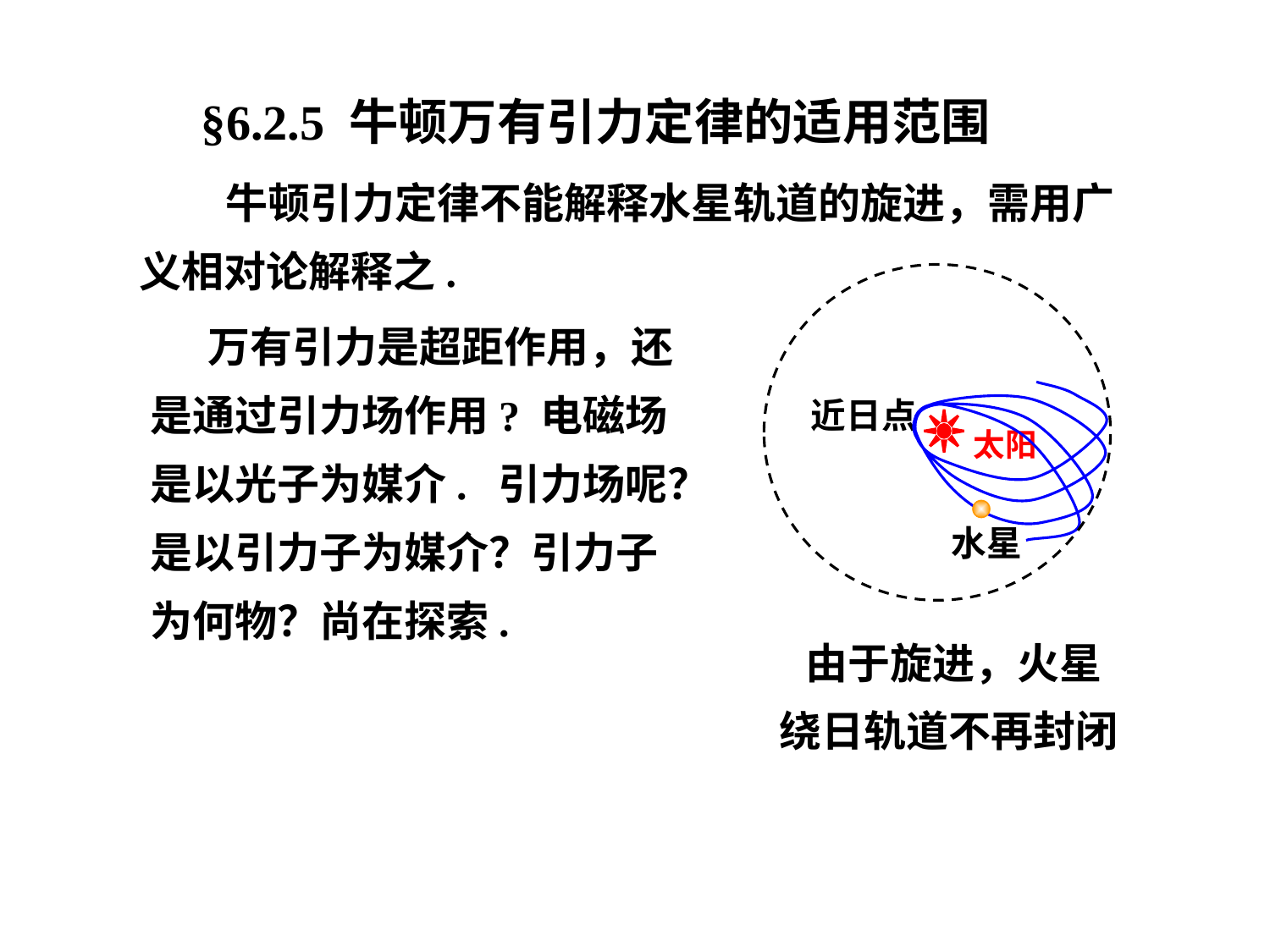

§6.2.5 牛顿万有引力定律的适用范围
        牛顿引力定律不能解释水星轨道的旋进，需用广义相对论解释之.

近日点

太阳

水星
     万有引力是超距作用，还是通过引力场作用? 电磁场是以光子为媒介.  引力场呢？是以引力子为媒介？引力子为何物？尚在探索.
由于旋进，火星
绕日轨道不再封闭